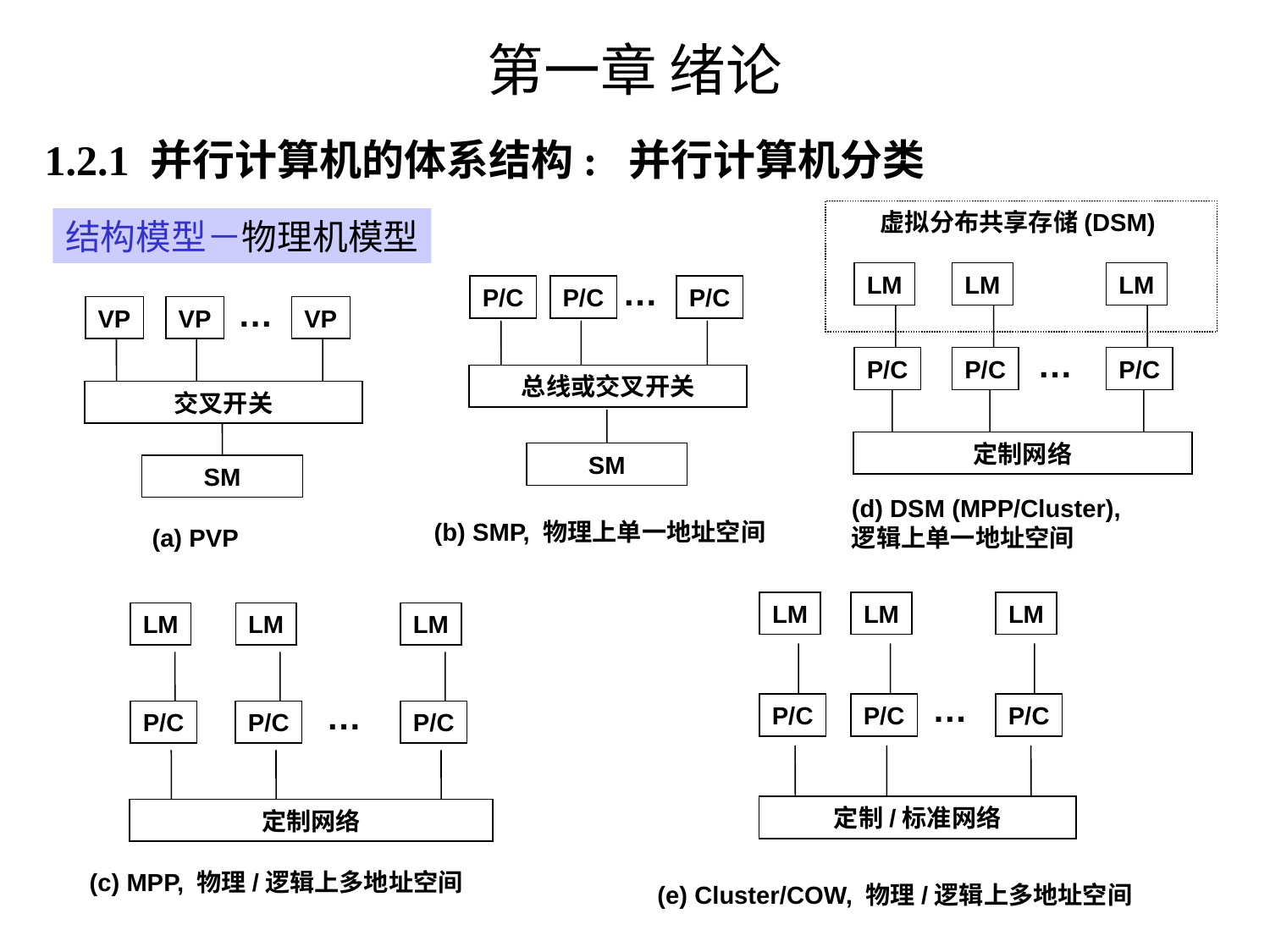

# 第一章 绪论
1.2.1 并行计算机的体系结构:  并行计算机分类

虚拟分布共享存储(DSM)

LM

LM

LM

…
P/C
P/C
P/C

定制网络
(d) DSM (MPP/Cluster),
逻辑上单一地址空间
结构模型－物理机模型
…
P/C
P/C
P/C

总线或交叉开关

SM
(b) SMP, 物理上单一地址空间
…
VP
VP
VP

交叉开关

SM
(a) PVP
LM

LM

LM

…
P/C
P/C
P/C

定制/标准网络
(e) Cluster/COW, 物理/逻辑上多地址空间
LM

LM

LM

…
P/C
P/C
P/C

定制网络
(c) MPP, 物理/逻辑上多地址空间